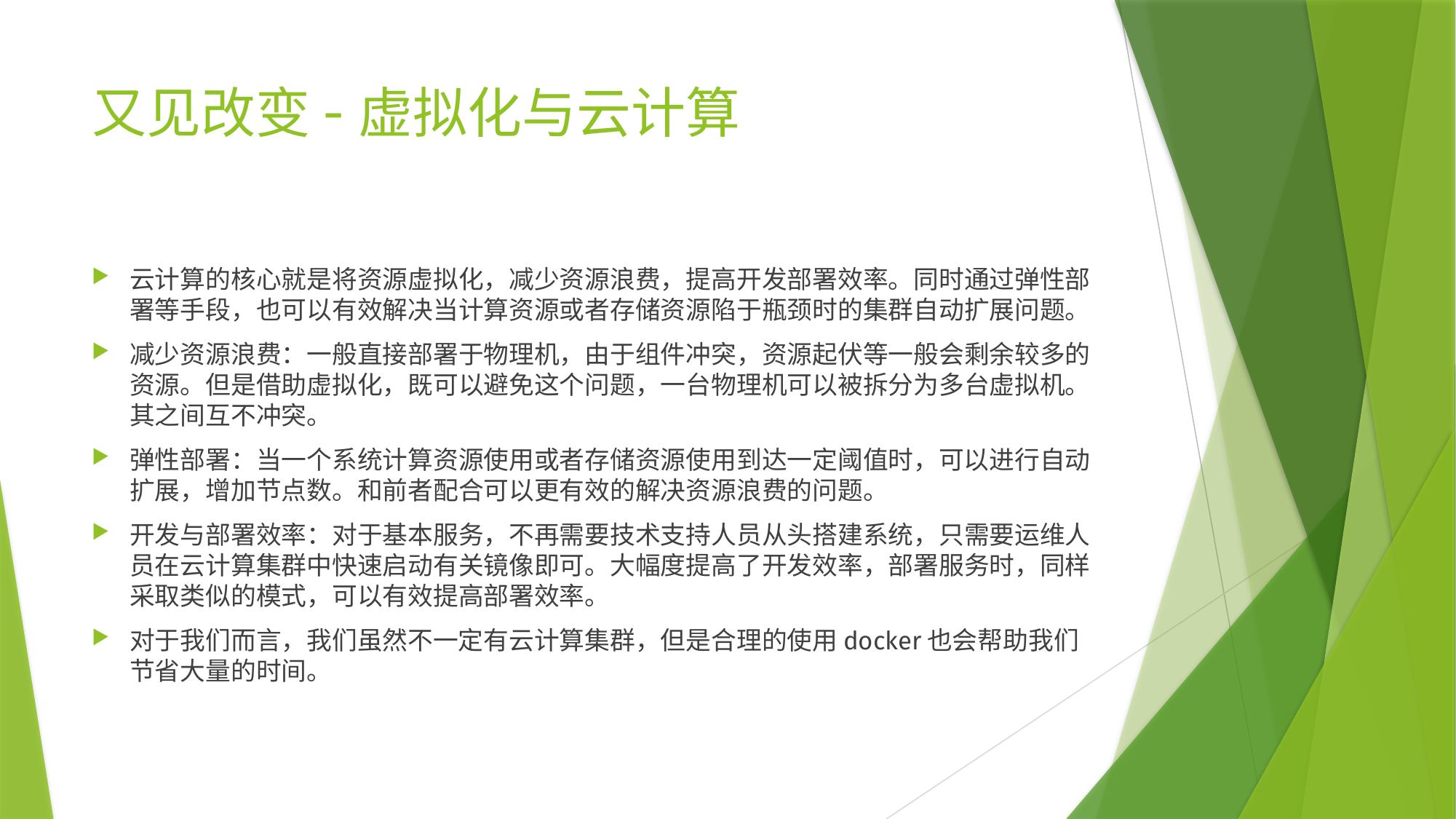

# 又见改变-虚拟化与云计算
云计算的核心就是将资源虚拟化，减少资源浪费，提高开发部署效率。同时通过弹性部署等手段，也可以有效解决当计算资源或者存储资源陷于瓶颈时的集群自动扩展问题。
减少资源浪费：一般直接部署于物理机，由于组件冲突，资源起伏等一般会剩余较多的资源。但是借助虚拟化，既可以避免这个问题，一台物理机可以被拆分为多台虚拟机。其之间互不冲突。
弹性部署：当一个系统计算资源使用或者存储资源使用到达一定阈值时，可以进行自动扩展，增加节点数。和前者配合可以更有效的解决资源浪费的问题。
开发与部署效率：对于基本服务，不再需要技术支持人员从头搭建系统，只需要运维人员在云计算集群中快速启动有关镜像即可。大幅度提高了开发效率，部署服务时，同样采取类似的模式，可以有效提高部署效率。
对于我们而言，我们虽然不一定有云计算集群，但是合理的使用docker也会帮助我们节省大量的时间。